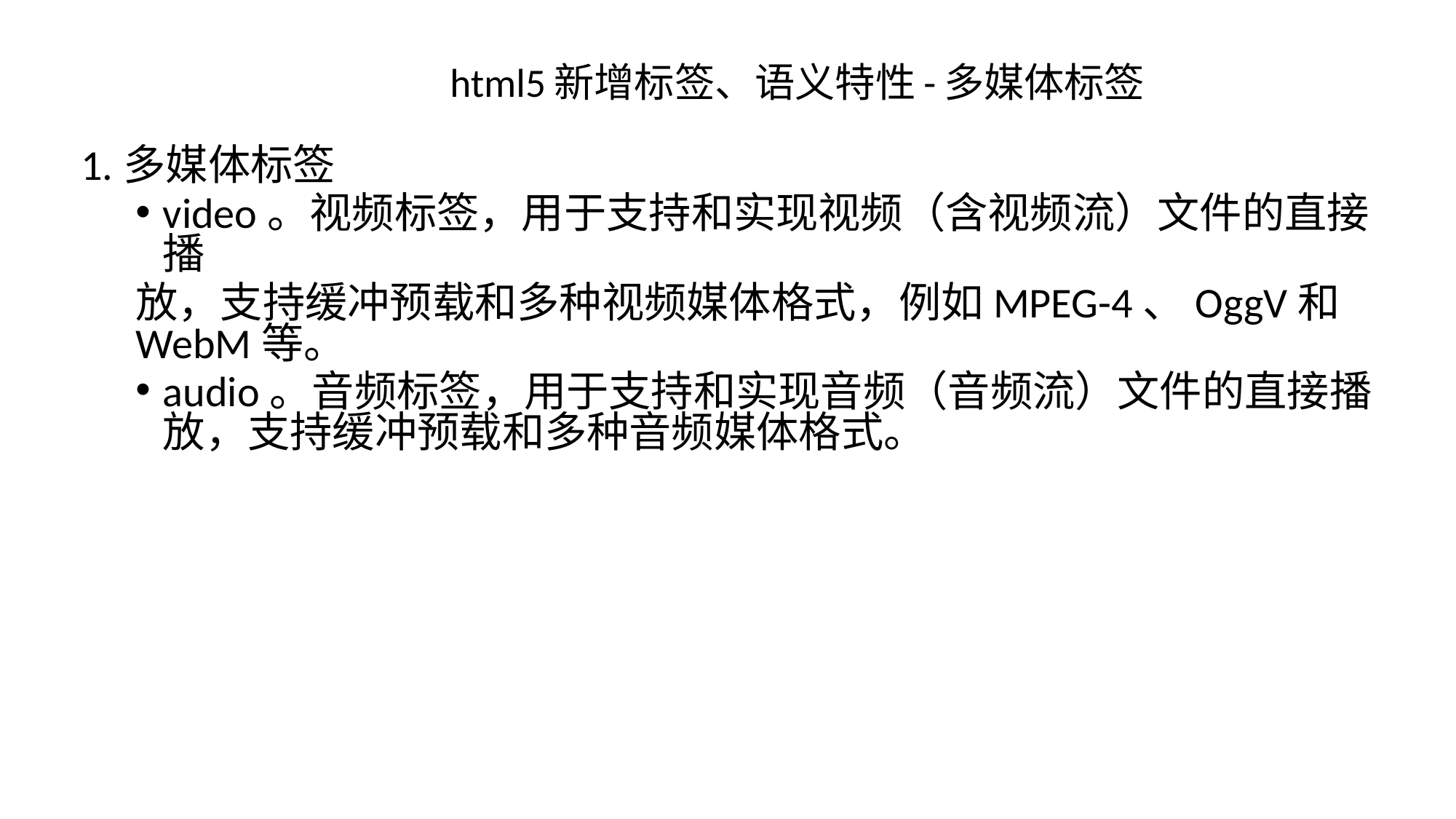

# html5新增标签、语义特性-多媒体标签
1.多媒体标签
video。视频标签，用于支持和实现视频（含视频流）文件的直接播
放，支持缓冲预载和多种视频媒体格式，例如MPEG-4、OggV和WebM等。
audio。音频标签，用于支持和实现音频（音频流）文件的直接播放，支持缓冲预载和多种音频媒体格式。